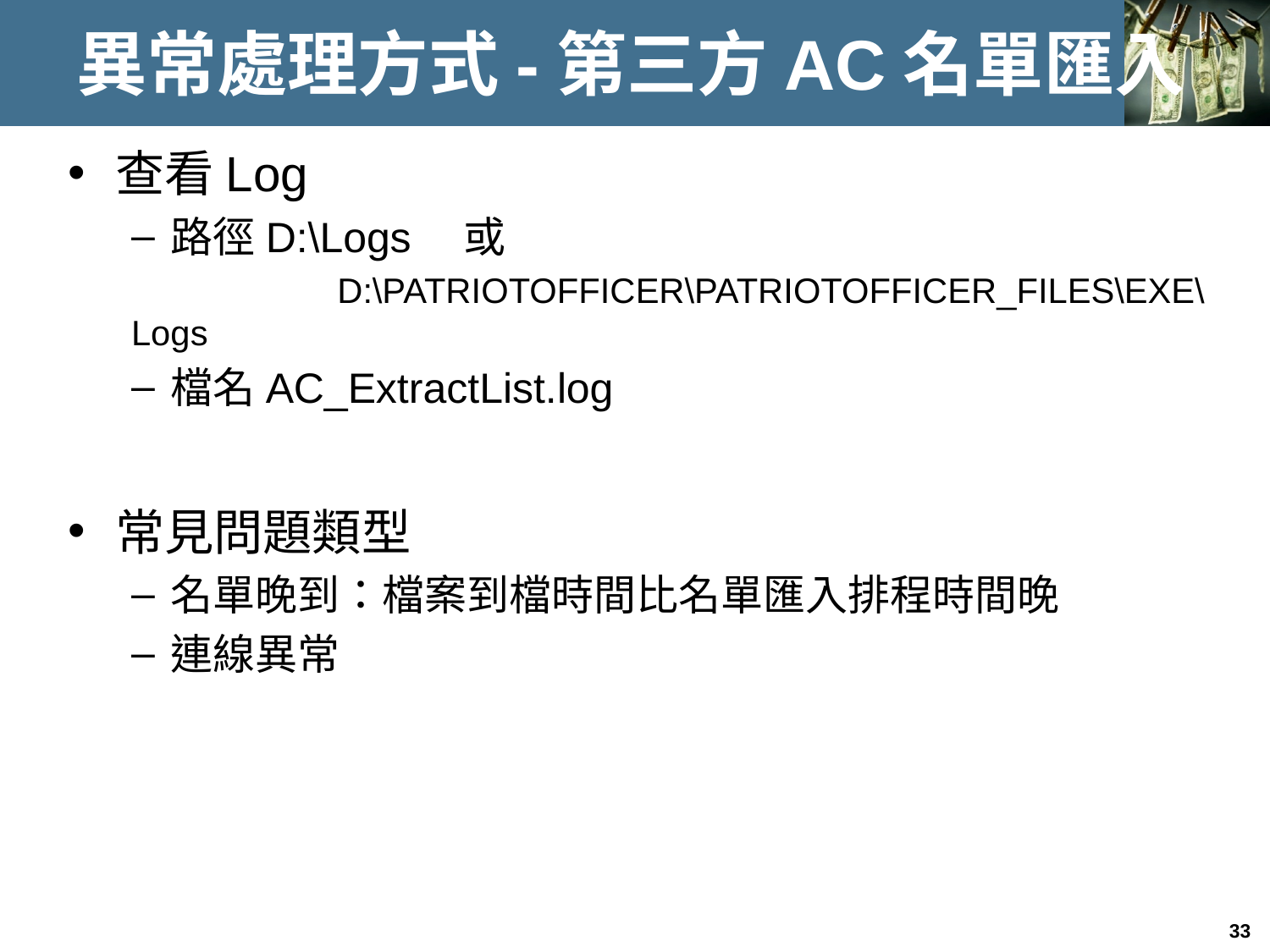

# 異常處理方式-第三方AC名單匯入
查看Log
路徑D:\Logs　或
	　　D:\PATRIOTOFFICER\PATRIOTOFFICER_FILES\EXE\Logs
檔名AC_ExtractList.log

常見問題類型
名單晚到：檔案到檔時間比名單匯入排程時間晚
連線異常

33